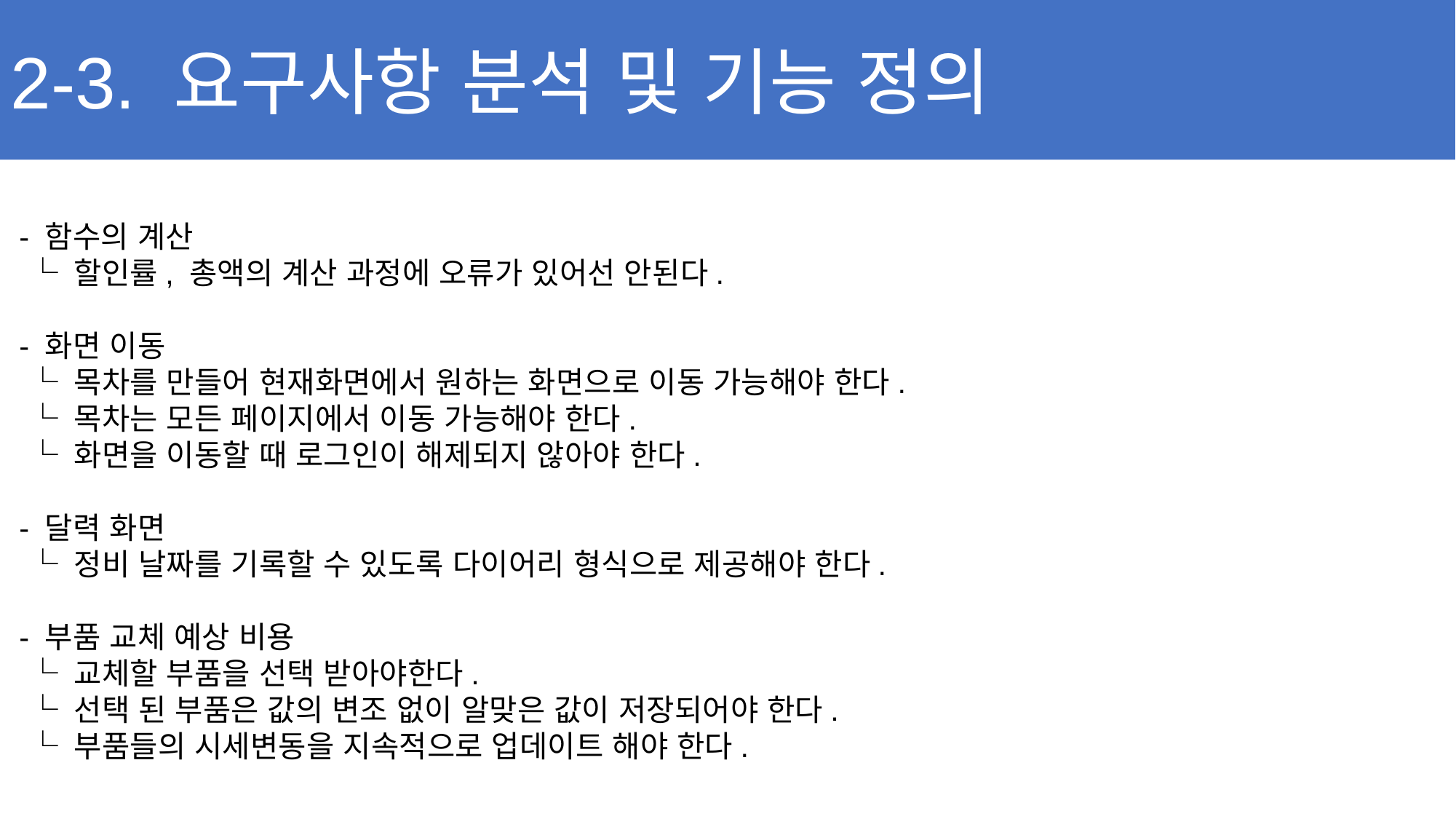

2-3. 요구사항 분석 및 기능 정의

 - 함수의 계산
  └ 할인률, 총액의 계산 과정에 오류가 있어선 안된다.

 - 화면 이동
  └ 목차를 만들어 현재화면에서 원하는 화면으로 이동 가능해야 한다.
  └ 목차는 모든 페이지에서 이동 가능해야 한다.
  └ 화면을 이동할 때 로그인이 해제되지 않아야 한다.

 - 달력 화면
  └ 정비 날짜를 기록할 수 있도록 다이어리 형식으로 제공해야 한다.

 - 부품 교체 예상 비용
  └ 교체할 부품을 선택 받아야한다.
  └ 선택 된 부품은 값의 변조 없이 알맞은 값이 저장되어야 한다.
  └ 부품들의 시세변동을 지속적으로 업데이트 해야 한다.